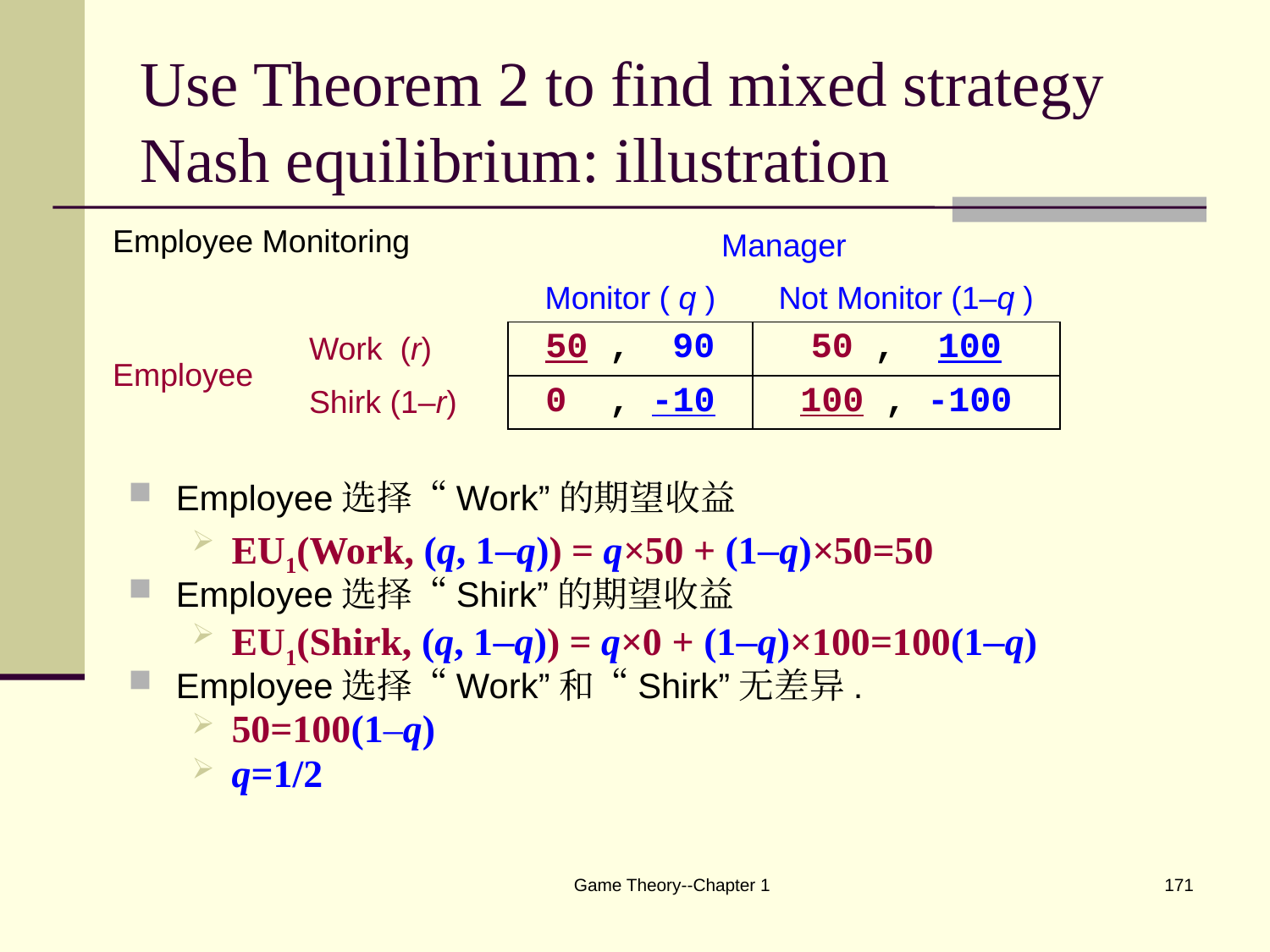

# Use Theorem 2 to find mixed strategy Nash equilibrium: illustration
| Employee Monitoring |  | Manager |  |
| --- | --- | --- | --- |
|  |  | Monitor ( q ) | Not Monitor (1–q ) |
| Employee | Work (r) | 50 , 90 | 50 , 100 |
|  | Shirk (1–r) | 0 , -10 | 100 , -100 |
Employee选择“Work”的期望收益
EU1(Work, (q, 1–q)) = q×50 + (1–q)×50=50
Employee选择“Shirk”的期望收益
EU1(Shirk, (q, 1–q)) = q×0 + (1–q)×100=100(1–q)
Employee选择“Work”和“Shirk”无差异.
50=100(1–q)
q=1/2
Game Theory--Chapter 1
171